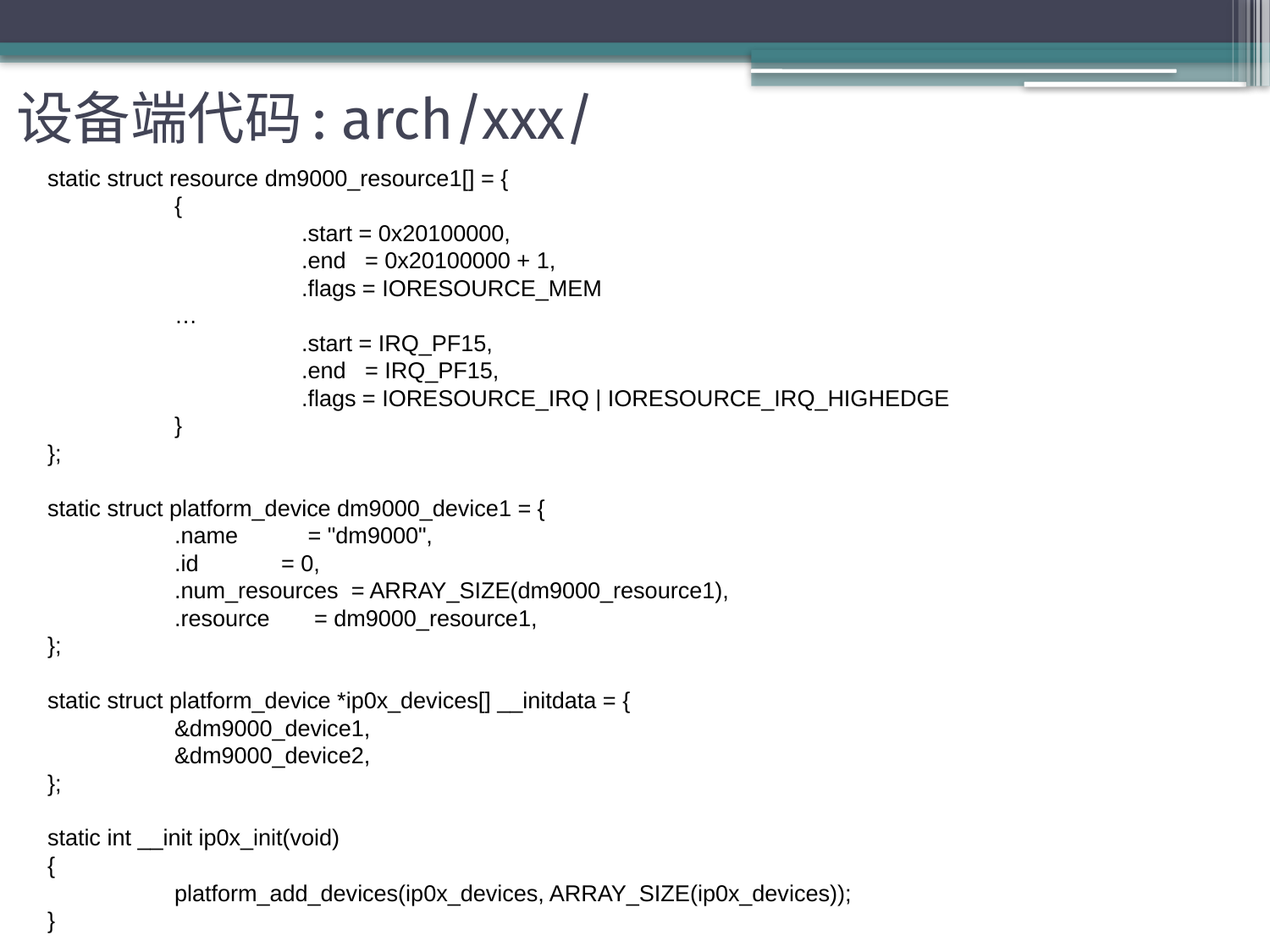

# 设备端代码: arch/xxx/
static struct resource dm9000_resource1[] = {
	{
		.start = 0x20100000,
		.end   = 0x20100000 + 1,
		.flags = IORESOURCE_MEM
	…
		.start = IRQ_PF15,
		.end   = IRQ_PF15,
		.flags = IORESOURCE_IRQ | IORESOURCE_IRQ_HIGHEDGE
	}
};

static struct platform_device dm9000_device1 = {
	.name           = "dm9000",
	.id             = 0,
	.num_resources  = ARRAY_SIZE(dm9000_resource1),
	.resource       = dm9000_resource1,
};

static struct platform_device *ip0x_devices[] __initdata = {
	&dm9000_device1,
	&dm9000_device2,
};

static int __init ip0x_init(void)
{
	platform_add_devices(ip0x_devices, ARRAY_SIZE(ip0x_devices));
}